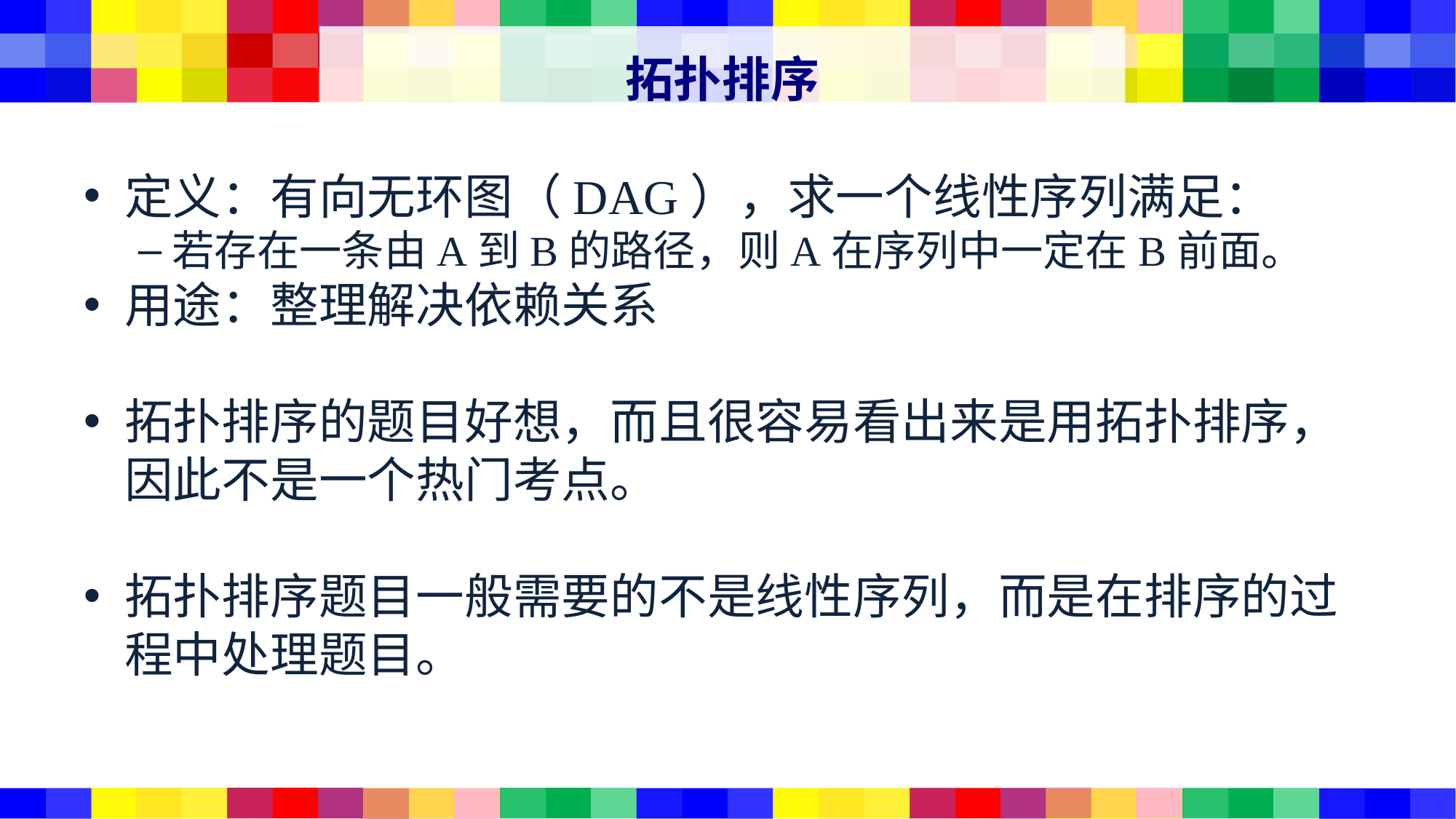

# 拓扑排序
定义：有向无环图（DAG），求一个线性序列满足：
若存在一条由A到B的路径，则A在序列中一定在B前面。
用途：整理解决依赖关系

拓扑排序的题目好想，而且很容易看出来是用拓扑排序，因此不是一个热门考点。

拓扑排序题目一般需要的不是线性序列，而是在排序的过程中处理题目。